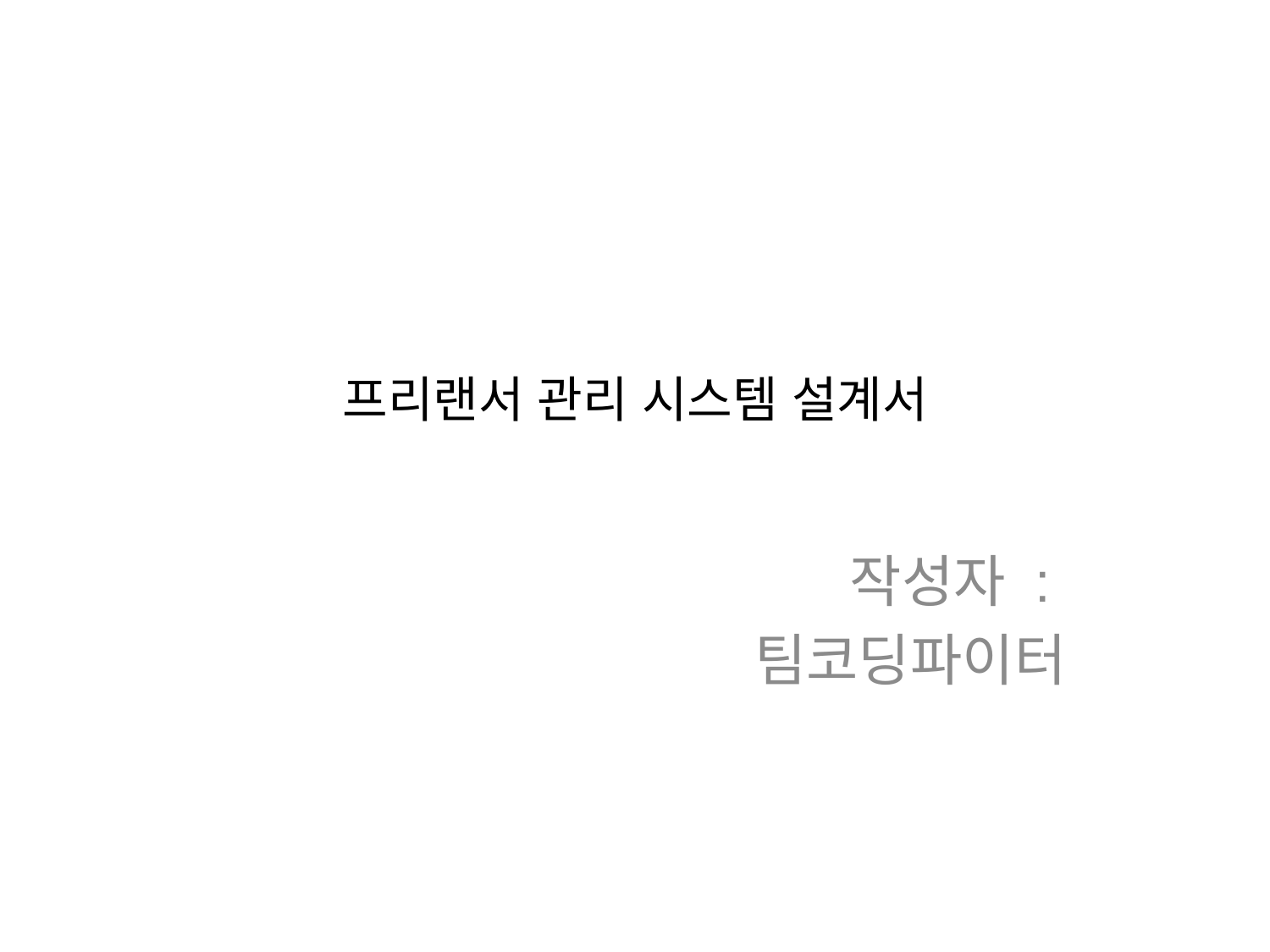

# 프리랜서 관리 시스템 설계서
작성자 :
팀코딩파이터